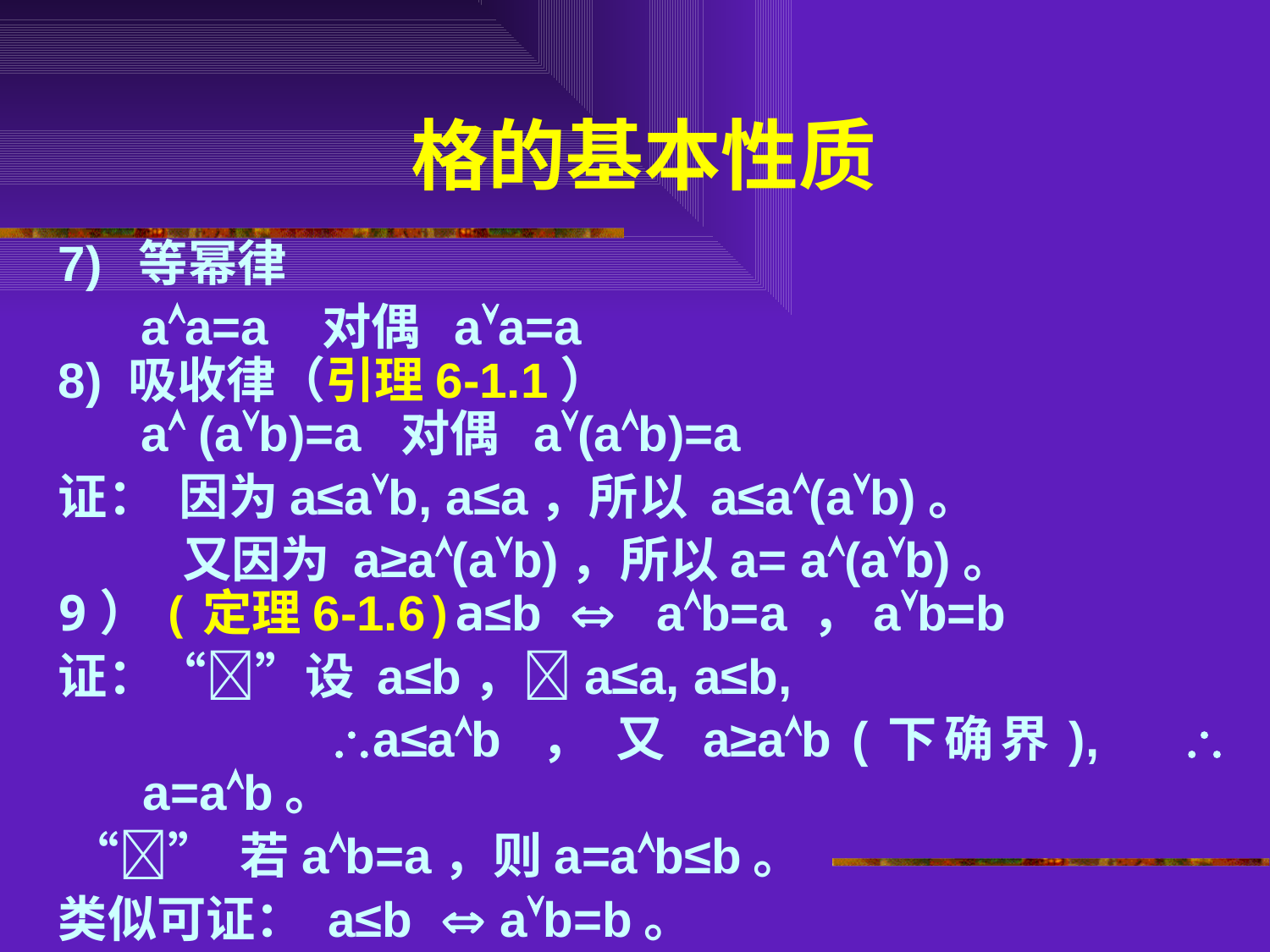

# 格的基本性质
7)  等幂律
      a∧a=a   对偶  a∨a=a
8) 吸收律（引理6-1.1）
      a∧ (a∨b)=a  对偶  a∨(a∧b)=a
证：  因为a≤a∨b, a≤a，所以 a≤a∧(a∨b)。
          又因为 a≥a∧(a∨b)，所以a= a∧(a∨b)。
9）(定理6-1.6)a≤b  ⇔   a∧b=a ，a∨b=b
证：“⇒”设 a≤b，∴a≤a, a≤b,
             ∴a≤a∧b ， 又 a≥a∧b (下确界),    ∴ a=a∧b。
 “⇐” 若a∧b=a，则a=a∧b≤b。
类似可证： a≤b  ⇔ a∨b=b。